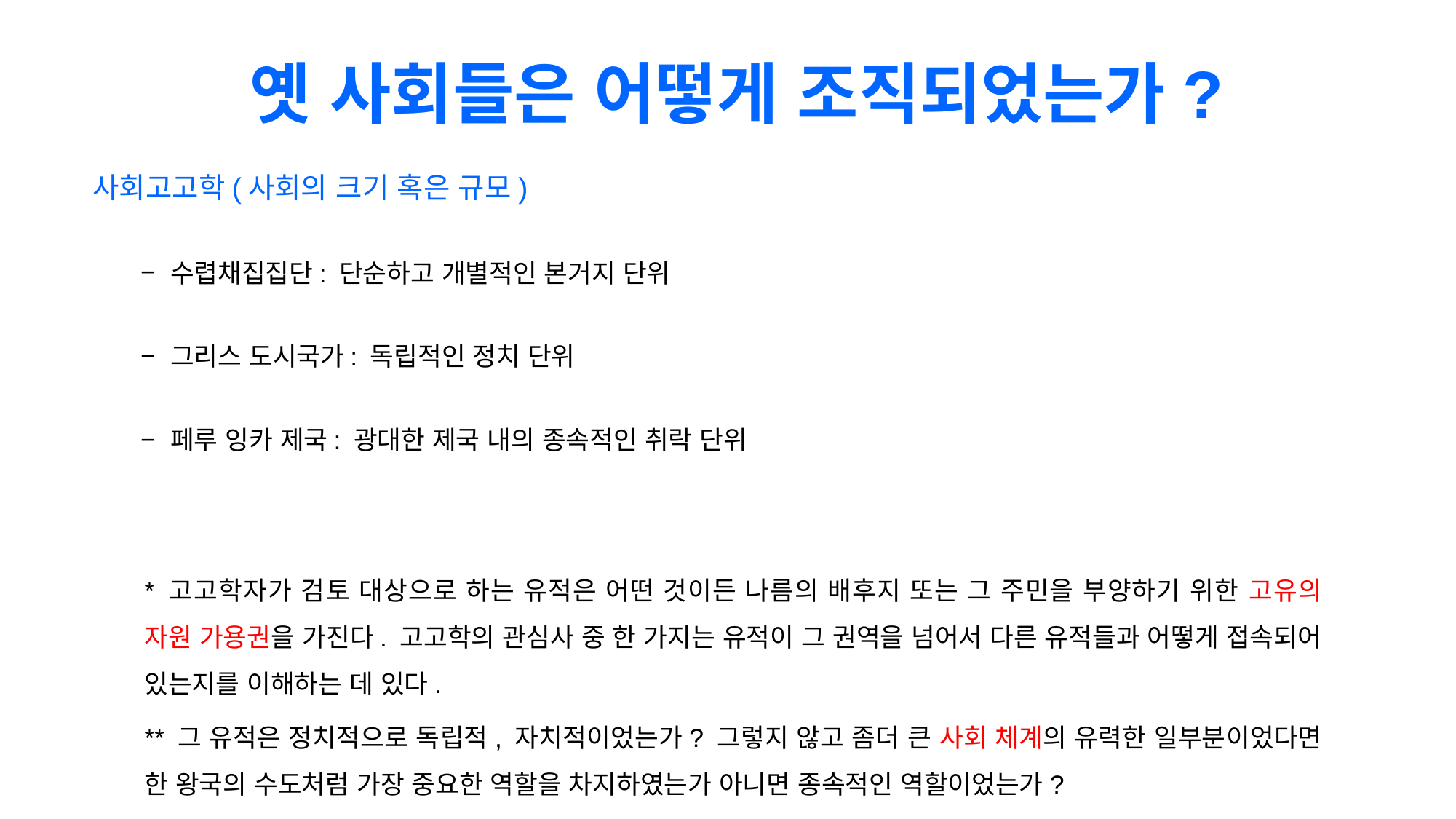

# 옛 사회들은 어떻게 조직되었는가?
사회고고학(사회의 크기 혹은 규모)

수렵채집집단: 단순하고 개별적인 본거지 단위

그리스 도시국가: 독립적인 정치 단위

페루 잉카 제국: 광대한 제국 내의 종속적인 취락 단위

* 고고학자가 검토 대상으로 하는 유적은 어떤 것이든 나름의 배후지 또는 그 주민을 부양하기 위한 고유의 자원 가용권을 가진다. 고고학의 관심사 중 한 가지는 유적이 그 권역을 넘어서 다른 유적들과 어떻게 접속되어 있는지를 이해하는 데 있다.
** 그 유적은 정치적으로 독립적, 자치적이었는가? 그렇지 않고 좀더 큰 사회 체계의 유력한 일부분이었다면 한 왕국의 수도처럼 가장 중요한 역할을 차지하였는가 아니면 종속적인 역할이었는가?